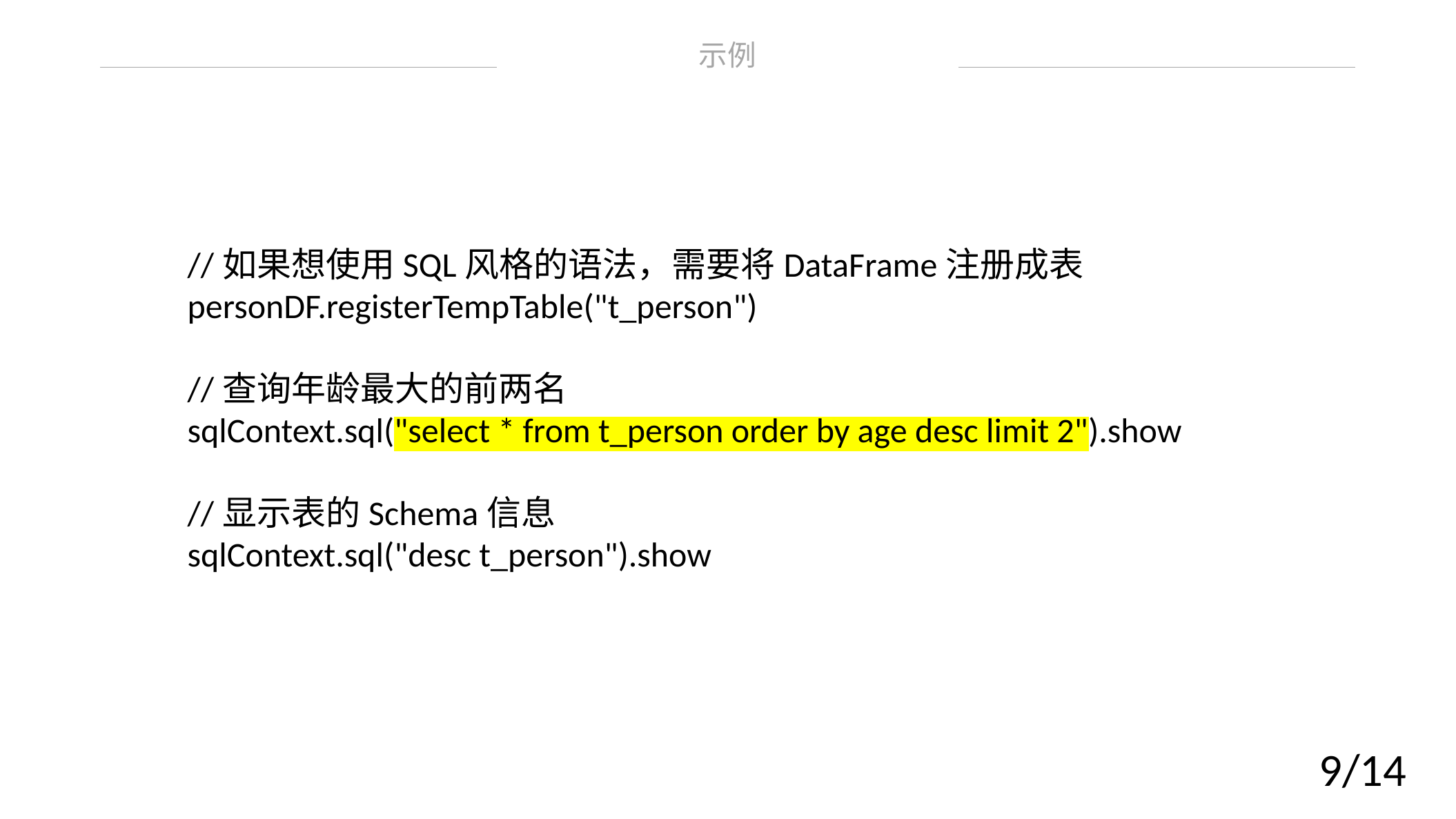

示例

//如果想使用SQL风格的语法，需要将DataFrame注册成表
personDF.registerTempTable("t_person")

//查询年龄最大的前两名
sqlContext.sql("select * from t_person order by age desc limit 2").show

//显示表的Schema信息
sqlContext.sql("desc t_person").show
9/14